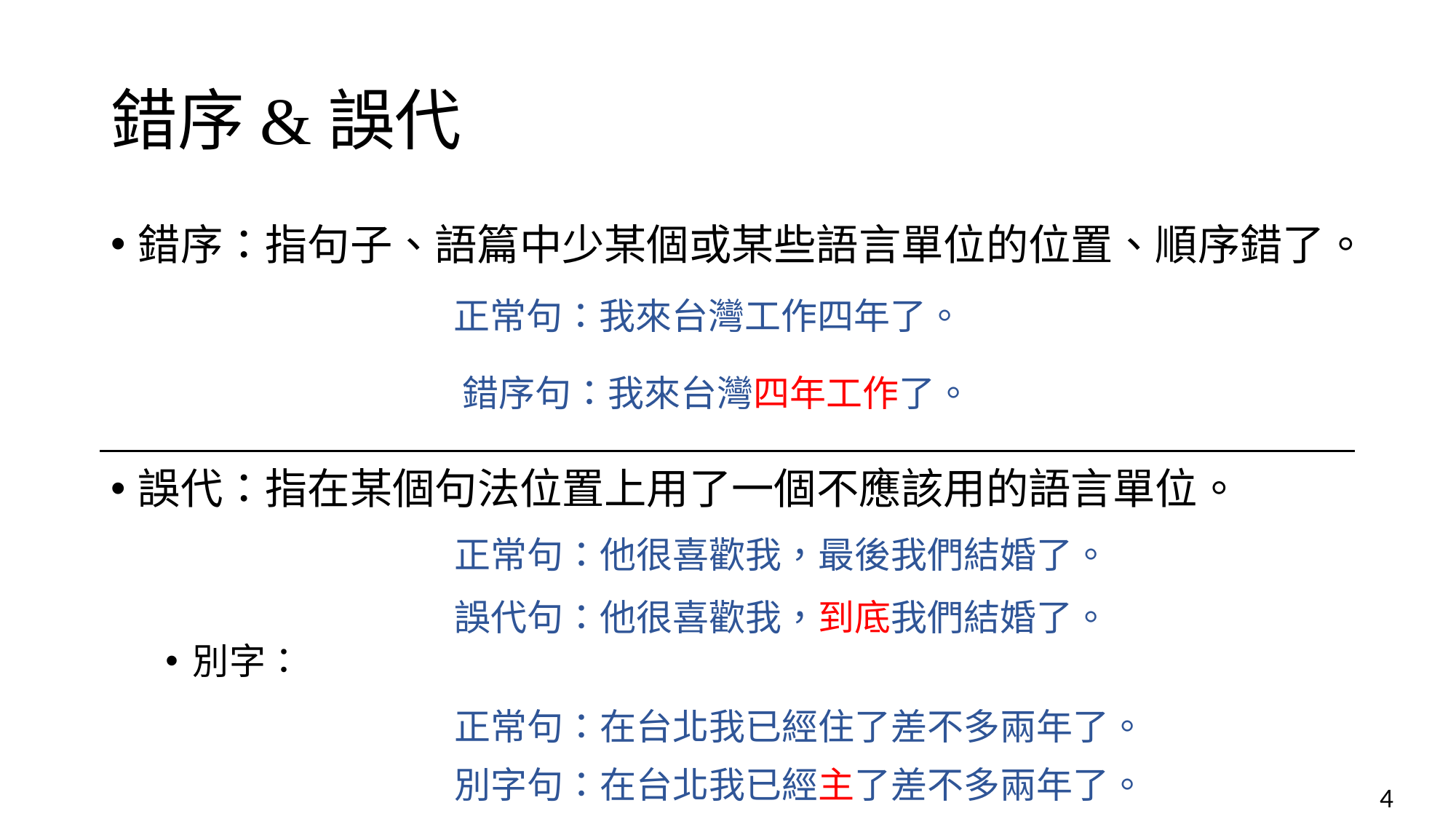

# 錯序&誤代
錯序：指句子、語篇中少某個或某些語言單位的位置、順序錯了。
正常句：我來台灣工作四年了。
錯序句：我來台灣四年工作了。
誤代：指在某個句法位置上用了一個不應該用的語言單位。

別字：
正常句：他很喜歡我，最後我們結婚了。
誤代句：他很喜歡我，到底我們結婚了。
正常句：在台北我已經住了差不多兩年了。
別字句：在台北我已經主了差不多兩年了。
4